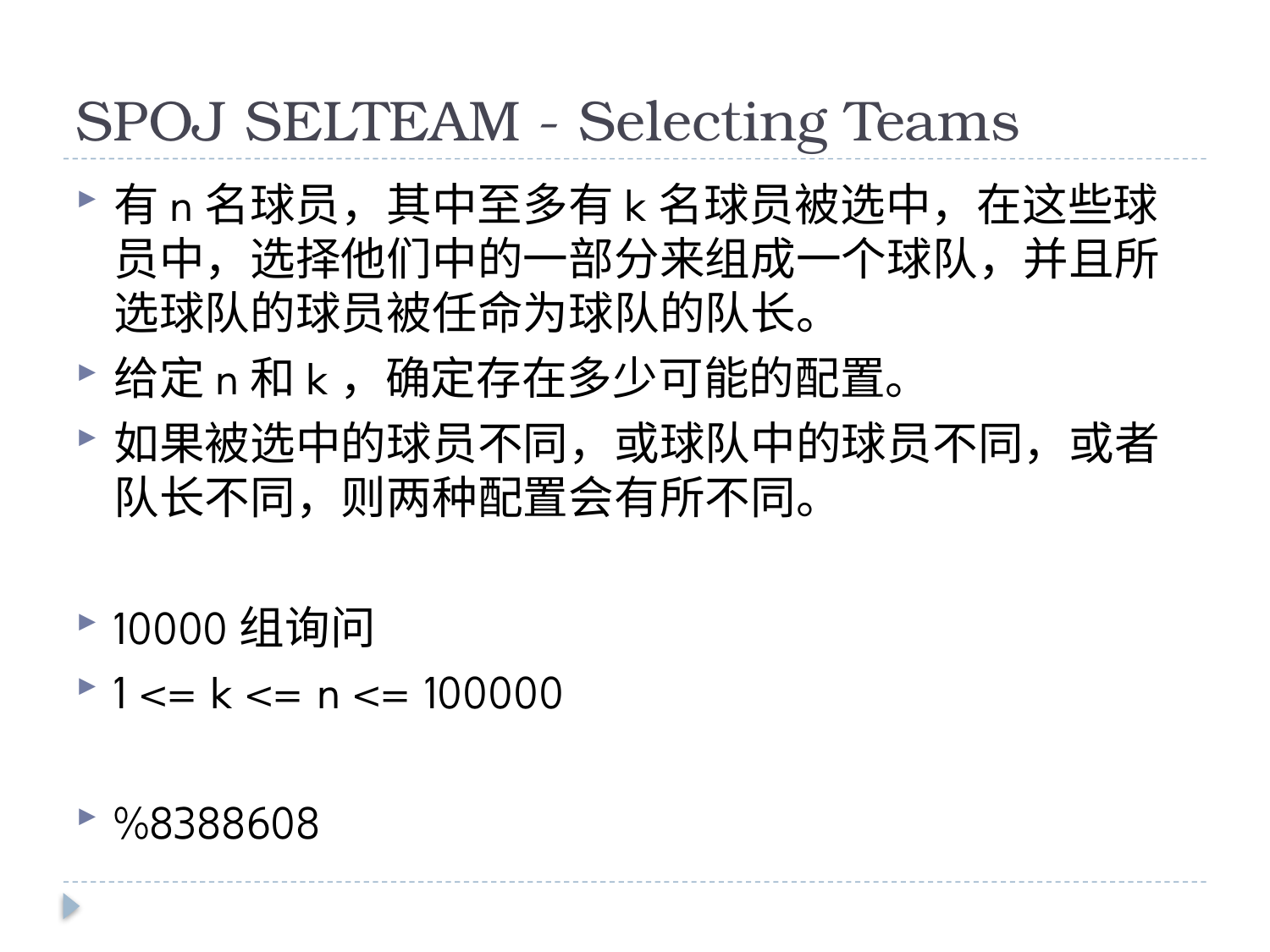

# SPOJ SELTEAM - Selecting Teams
有n名球员，其中至多有k名球员被选中，在这些球员中，选择他们中的一部分来组成一个球队，并且所选球队的球员被任命为球队的队长。
给定n和k，确定存在多少可能的配置。
如果被选中的球员不同，或球队中的球员不同，或者队长不同，则两种配置会有所不同。

10000组询问
1 <= k <= n <= 100000

%8388608